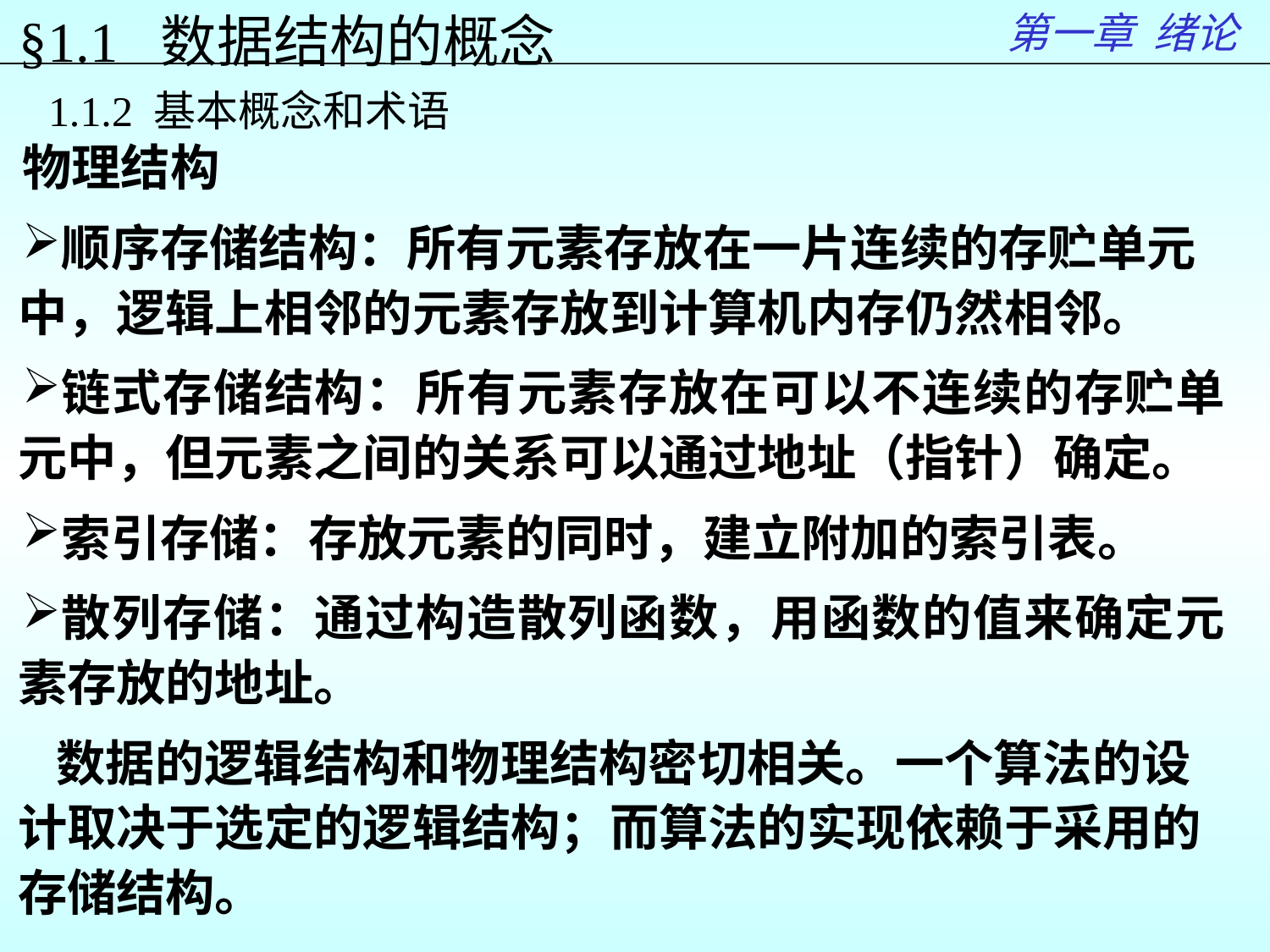

第一章  绪论

§1.1  数据结构的概念
1.1.2 基本概念和术语
物理结构
顺序存储结构：所有元素存放在一片连续的存贮单元中，逻辑上相邻的元素存放到计算机内存仍然相邻。
链式存储结构：所有元素存放在可以不连续的存贮单元中，但元素之间的关系可以通过地址（指针）确定。
索引存储：存放元素的同时，建立附加的索引表。
散列存储：通过构造散列函数，用函数的值来确定元素存放的地址。
  数据的逻辑结构和物理结构密切相关。一个算法的设计取决于选定的逻辑结构；而算法的实现依赖于采用的存储结构。